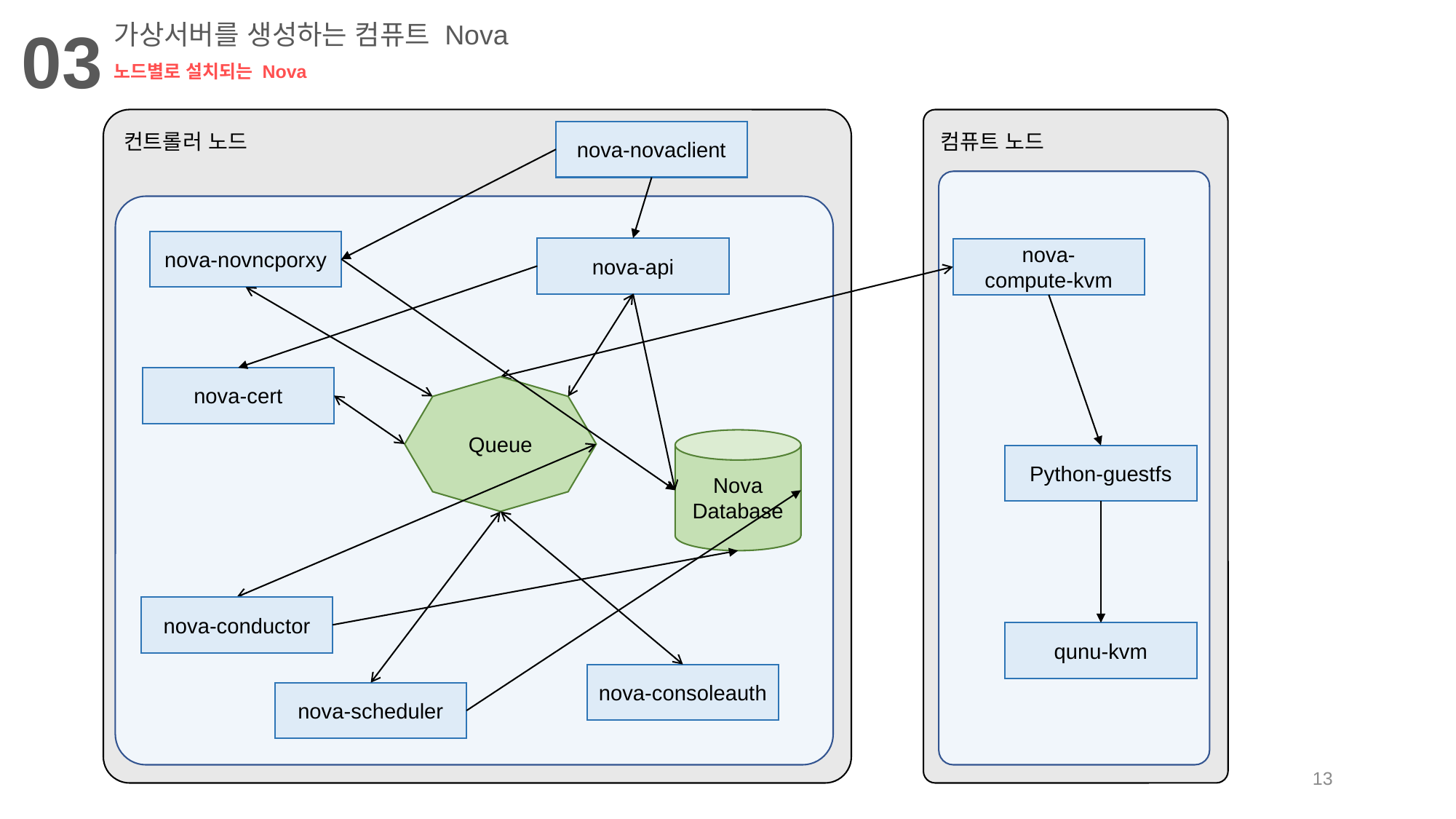

03
가상서버를 생성하는 컴퓨트 Nova
노드별로 설치되는 Nova

nova-novaclient
컨트롤러 노드
컴퓨트 노드

nova-novncporxy
nova-api
nova-
compute-kvm
nova-cert
Queue
Nova
Database
Python-guestfs
nova-conductor
qunu-kvm
nova-consoleauth
nova-scheduler
13